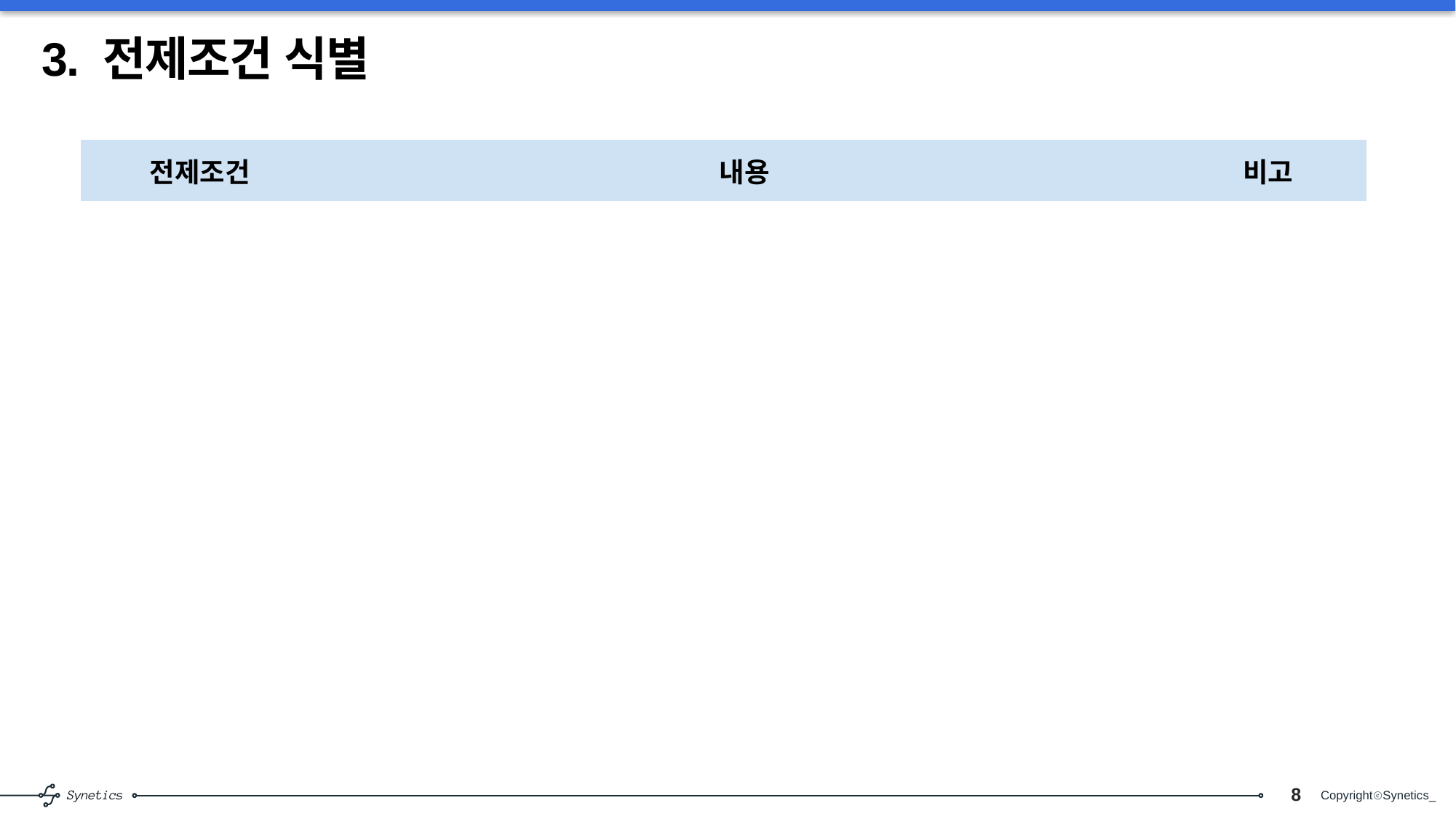

# 3. 전제조건 식별
| 전제조건 | 내용 | 비고 |
| --- | --- | --- |
|  |  |  |
|  |  |  |
|  |  |  |
|  |  |  |
|  |  |  |
|  |  |  |
|  |  |  |
|  |  |  |
|  |  |  |